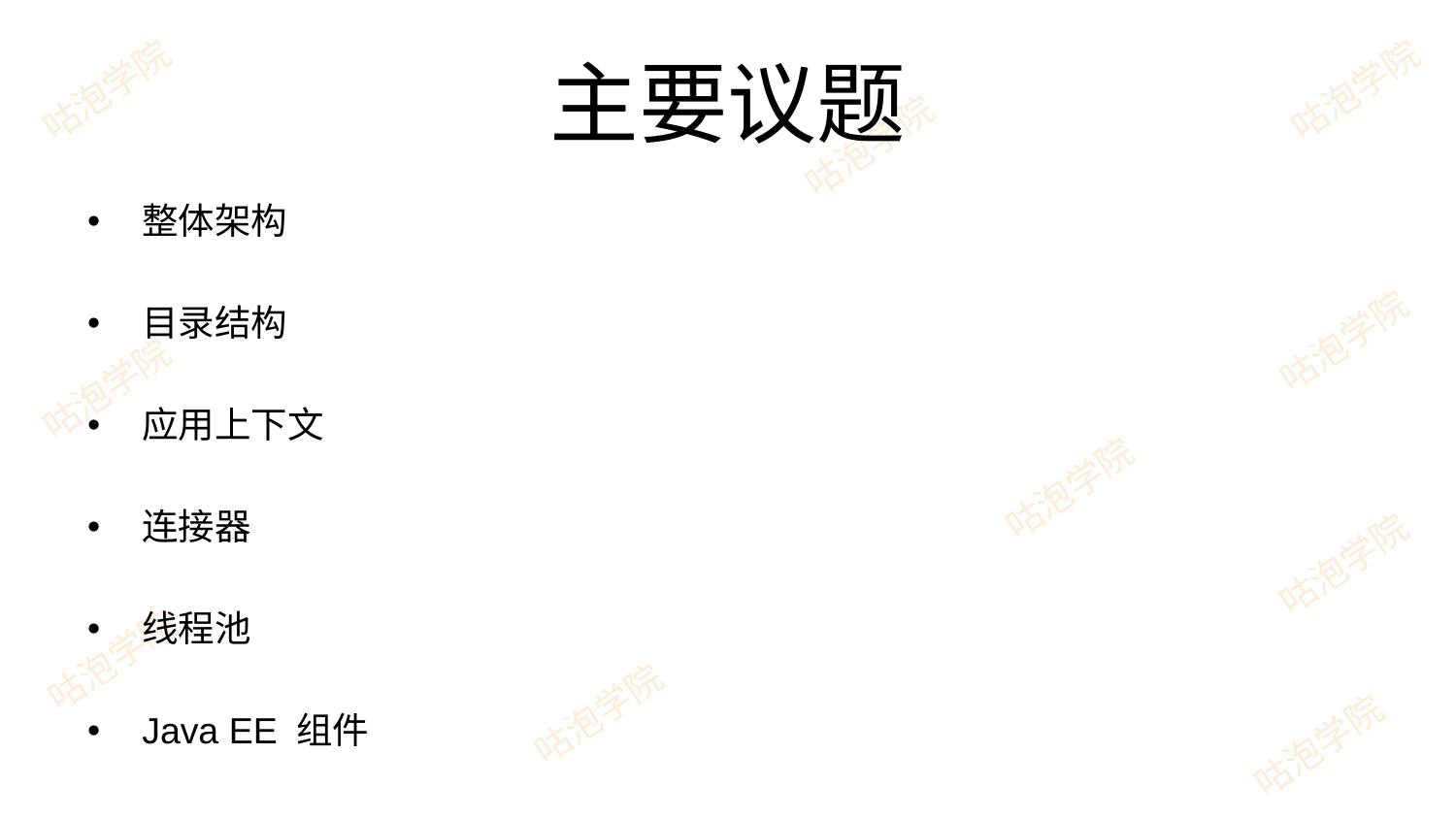

# 主要议题
整体架构

目录结构

应用上下文

连接器

线程池

Java EE 组件